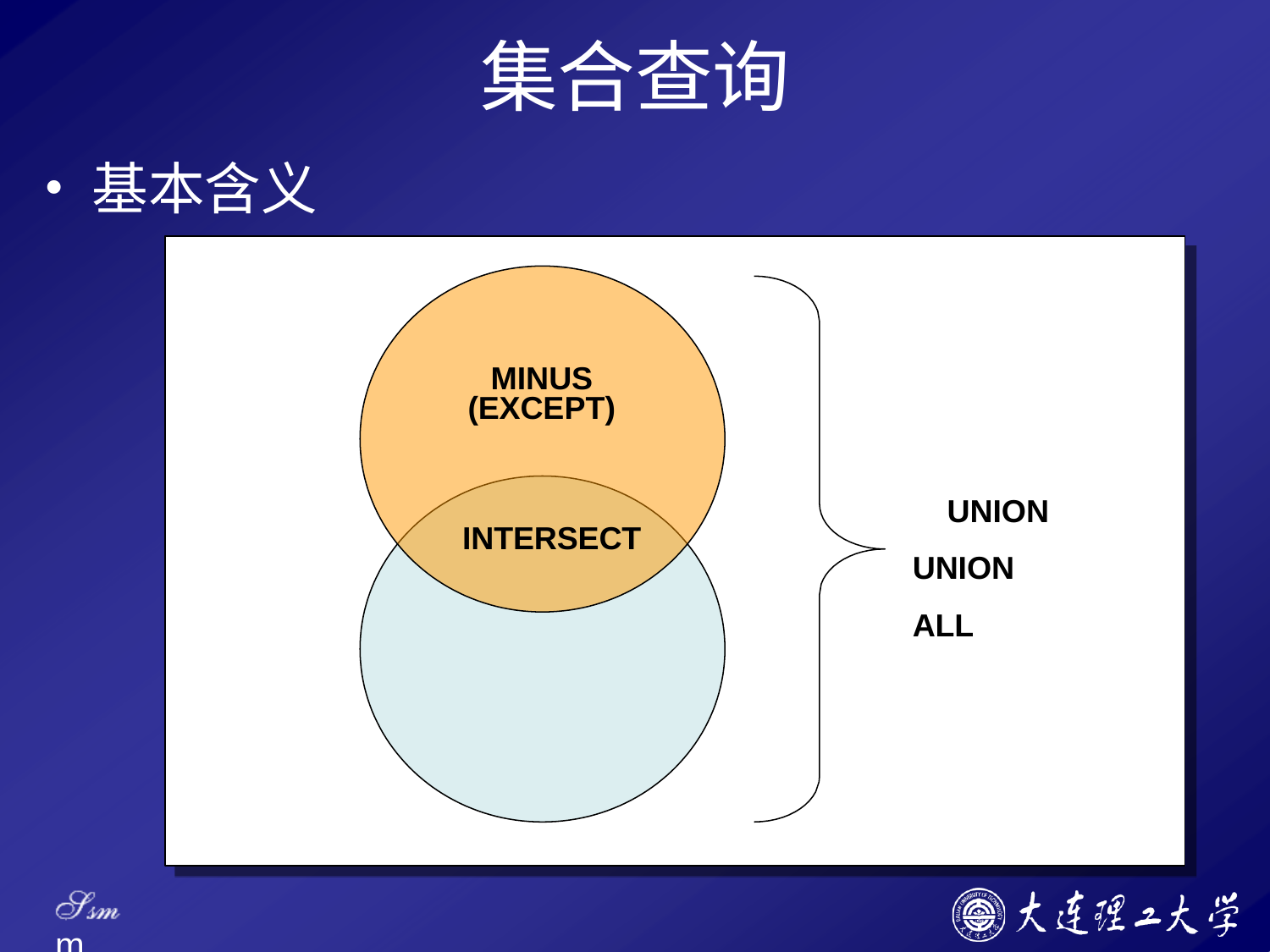

# 集合查询
基本含义

MINUS  (EXCEPT)
UNION  UNION ALL

INTERSECT

Ssm